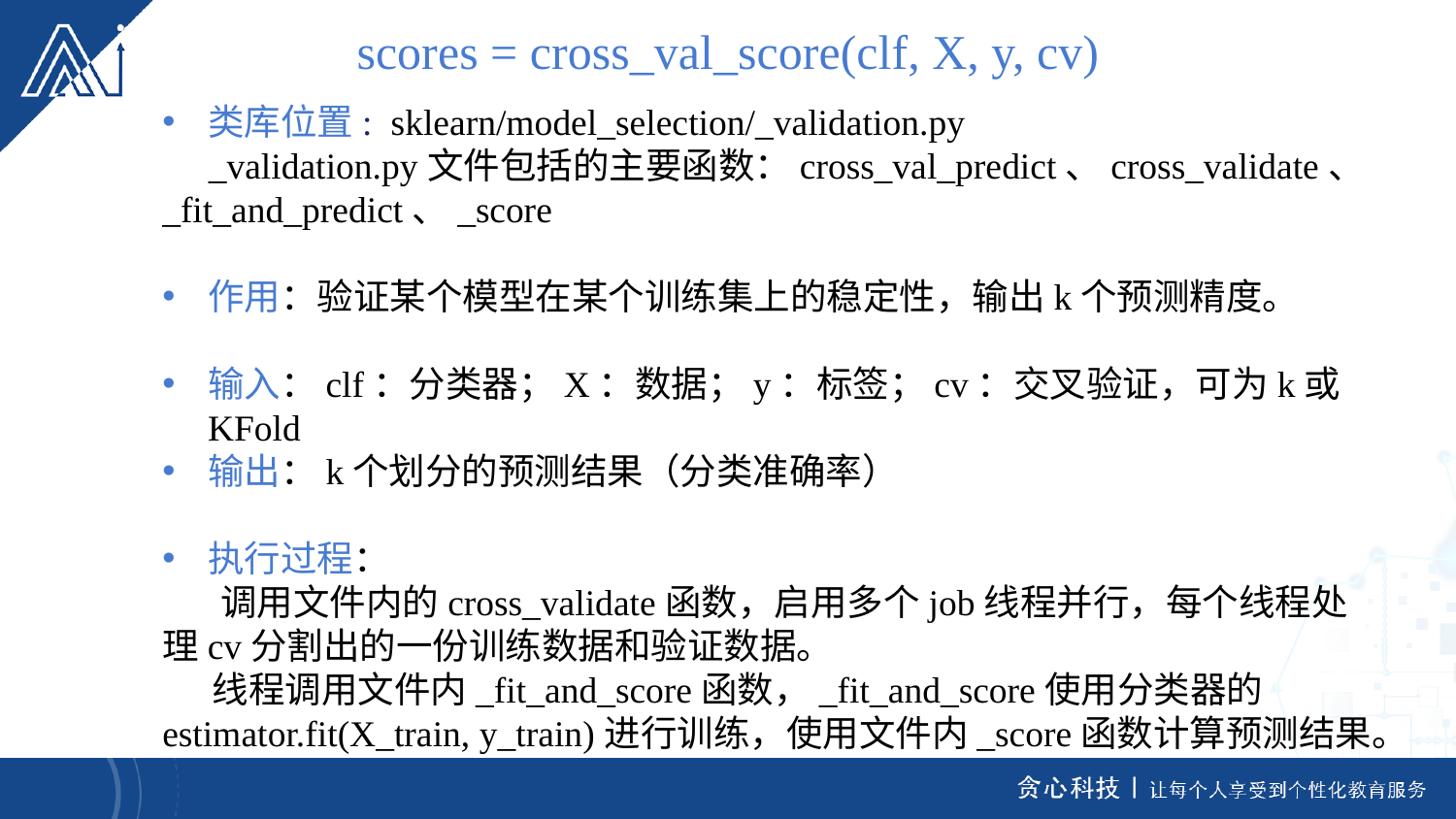

scores = cross_val_score(clf, X, y, cv)
类库位置:  sklearn/model_selection/_validation.py
     _validation.py文件包括的主要函数：cross_val_predict、cross_validate、_fit_and_predict、_score

作用：验证某个模型在某个训练集上的稳定性，输出k个预测精度。

输入：clf：分类器；X：数据；y：标签；cv：交叉验证，可为k或KFold
输出：k个划分的预测结果（分类准确率）

执行过程：
      调用文件内的cross_validate函数，启用多个job线程并行，每个线程处理cv分割出的一份训练数据和验证数据。
     线程调用文件内_fit_and_score函数，_fit_and_score使用分类器的estimator.fit(X_train, y_train)进行训练，使用文件内_score函数计算预测结果。